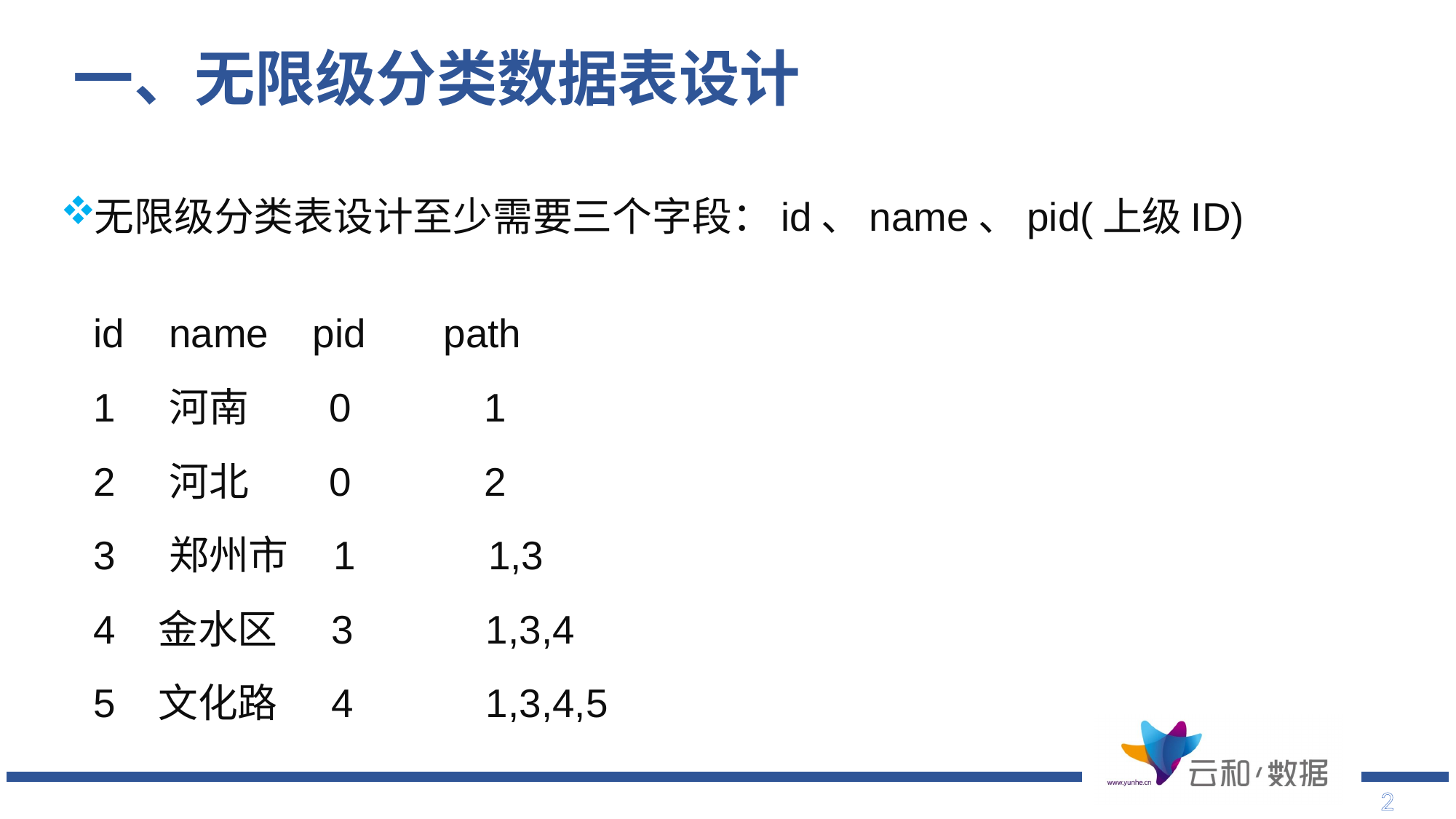

# 一、无限级分类数据表设计
无限级分类表设计至少需要三个字段：id、name、pid(上级ID)
   id    name    pid       path
   1    河南        0            1
   2    河北        0            2
   3    郑州市    1            1,3
   4   金水区     3            1,3,4
   5   文化路     4            1,3,4,5